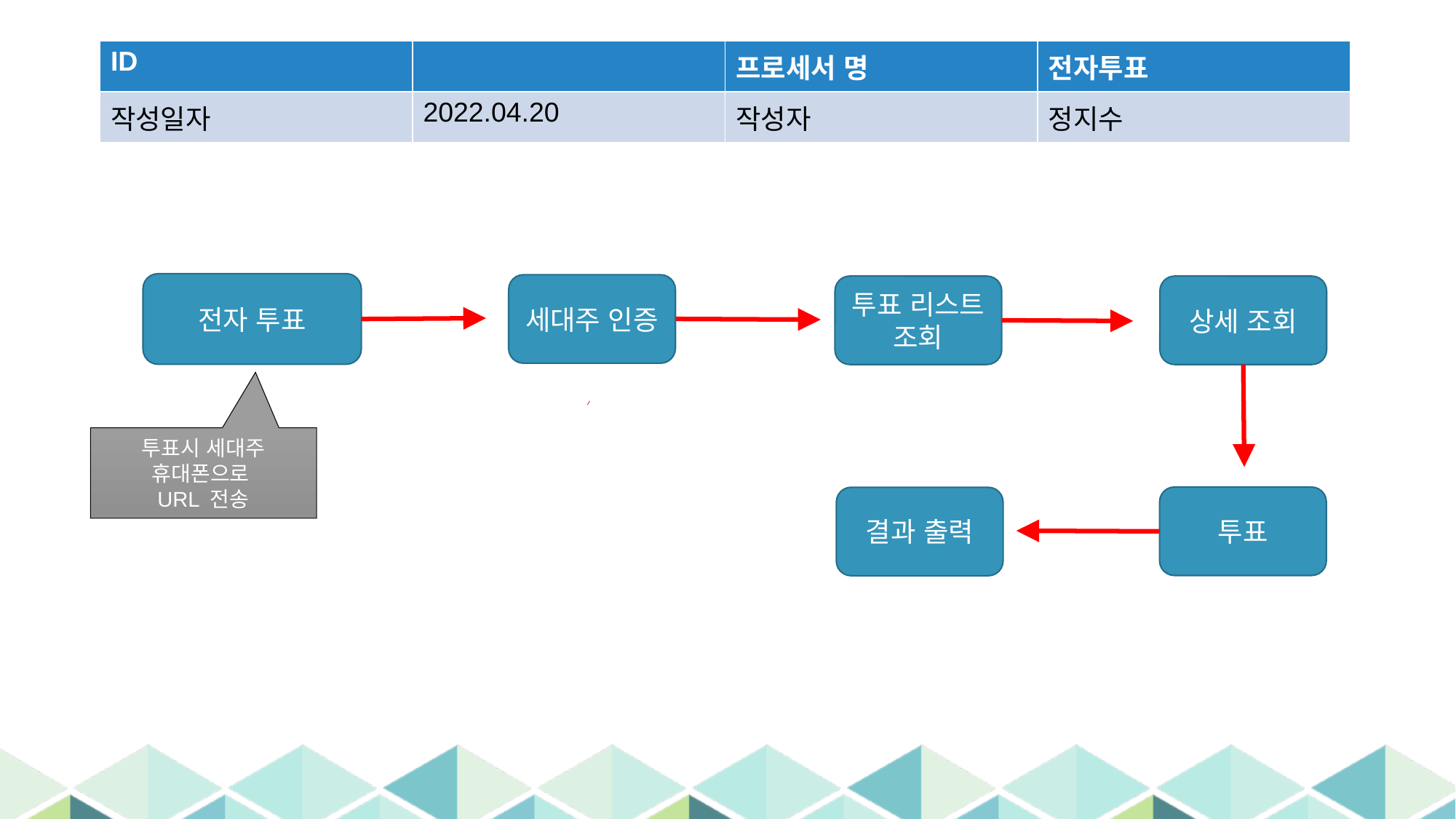

| ID |  | 프로세서 명 | 전자투표 |
| --- | --- | --- | --- |
| 작성일자 | 2022.04.20 | 작성자 | 정지수 |
전자 투표
세대주 인증
투표 리스트 조회
상세 조회
투표시 세대주 휴대폰으로
URL 전송
투표
결과 출력